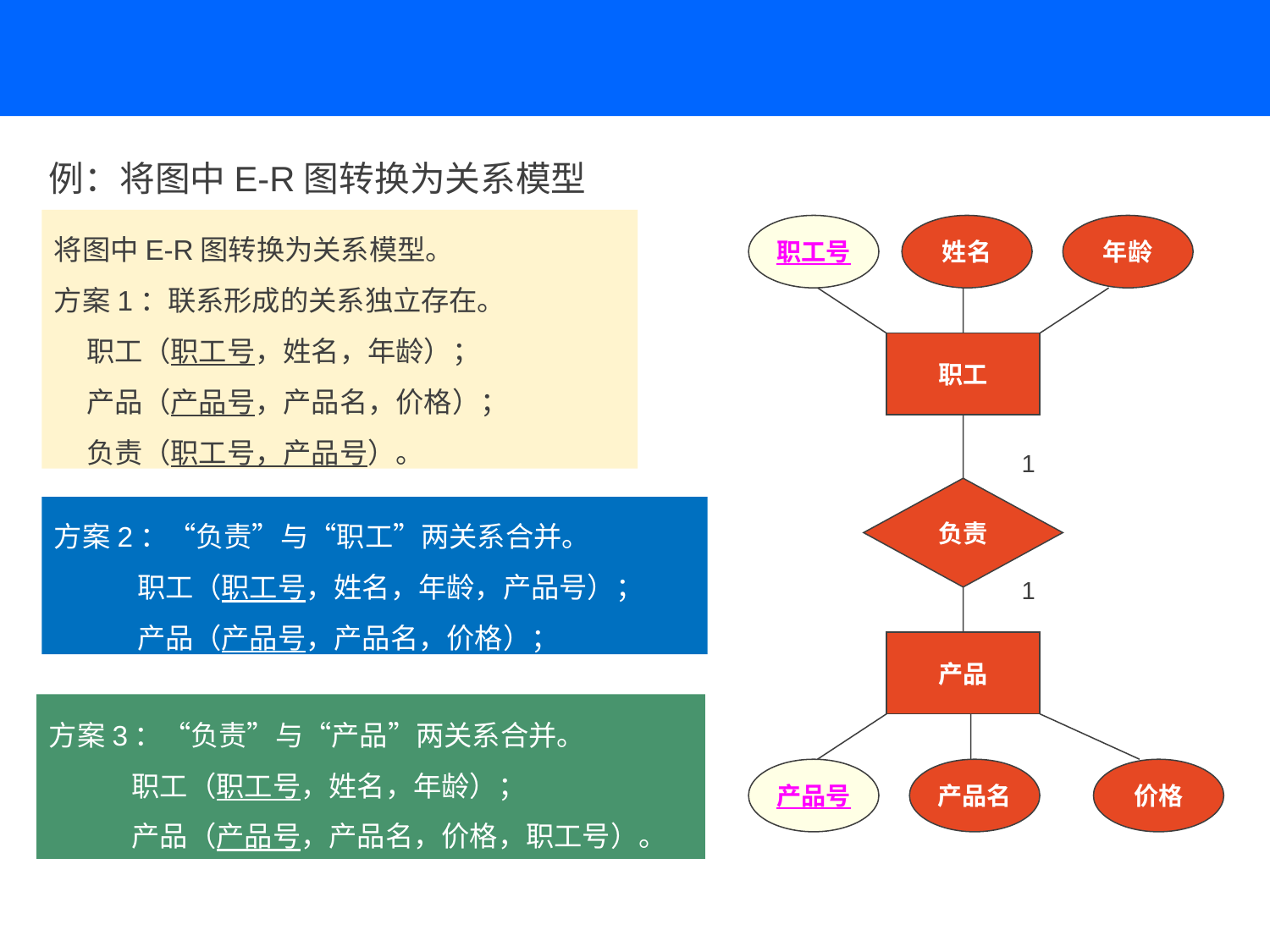

例：将图中E-R图转换为关系模型
将图中E-R图转换为关系模型。
方案1：联系形成的关系独立存在。
    职工（职工号，姓名，年龄）；
    产品（产品号，产品名，价格）；
    负责（职工号，产品号）。
职工号
姓名
年龄

职工

1
负责
1

产品

产品号
产品名
价格
方案2：“负责”与“职工”两关系合并。
            职工（职工号，姓名，年龄，产品号）；
            产品（产品号，产品名，价格）；
方案3：“负责”与“产品”两关系合并。
            职工（职工号，姓名，年龄）；
            产品（产品号，产品名，价格，职工号）。